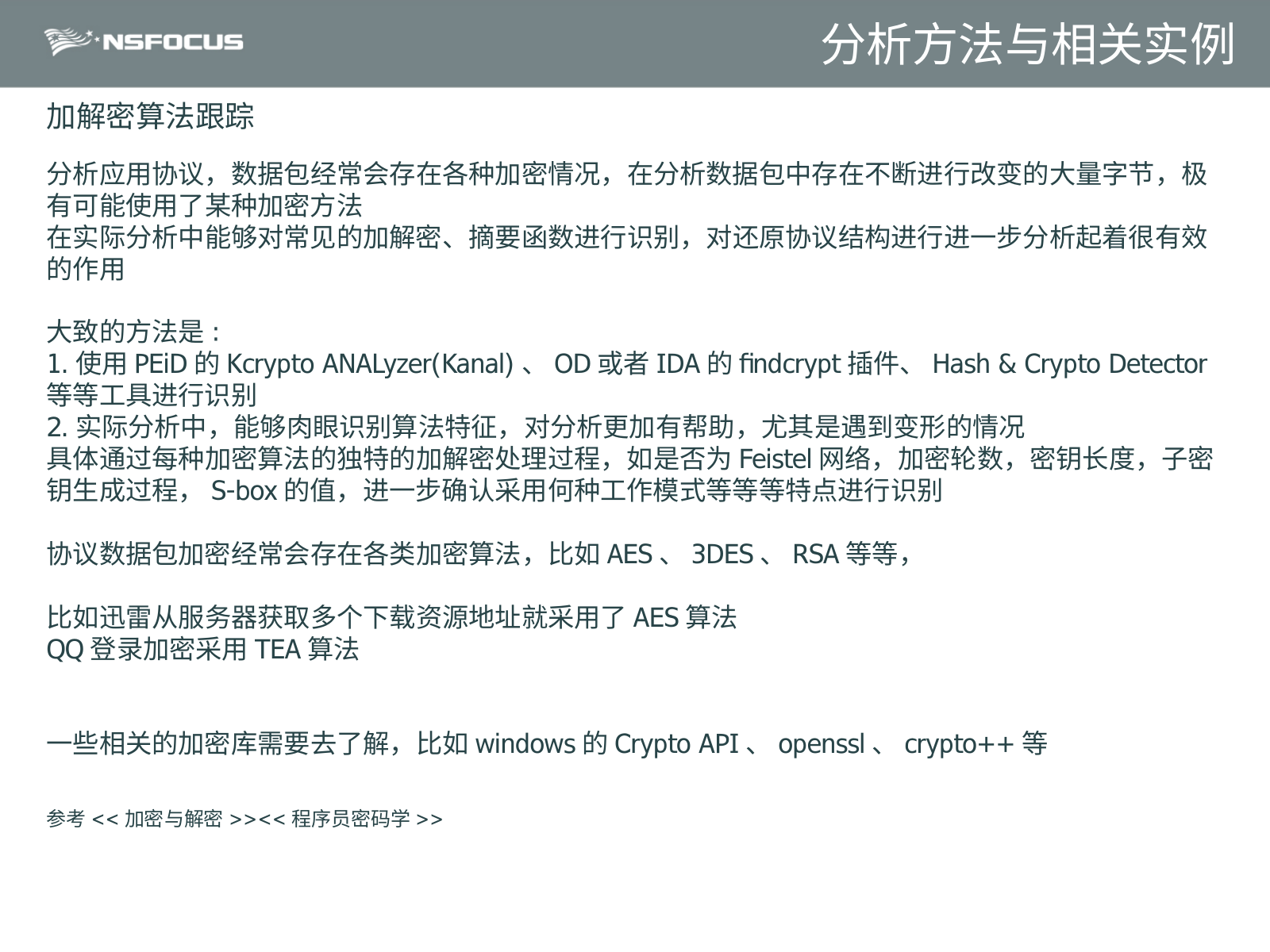

# 分析方法与相关实例
加解密算法跟踪

分析应用协议，数据包经常会存在各种加密情况，在分析数据包中存在不断进行改变的大量字节，极有可能使用了某种加密方法
在实际分析中能够对常见的加解密、摘要函数进行识别，对还原协议结构进行进一步分析起着很有效的作用

大致的方法是:
1.使用PEiD的Kcrypto ANALyzer(Kanal)、OD或者IDA的findcrypt插件、Hash & Crypto Detector等等工具进行识别
2.实际分析中，能够肉眼识别算法特征，对分析更加有帮助，尤其是遇到变形的情况
具体通过每种加密算法的独特的加解密处理过程，如是否为Feistel网络，加密轮数，密钥长度，子密钥生成过程，S-box的值，进一步确认采用何种工作模式等等等特点进行识别

协议数据包加密经常会存在各类加密算法，比如AES、3DES、RSA等等，

比如迅雷从服务器获取多个下载资源地址就采用了AES算法
QQ登录加密采用TEA算法

一些相关的加密库需要去了解，比如windows的Crypto API、openssl、crypto++等

参考<<加密与解密>><<程序员密码学>>